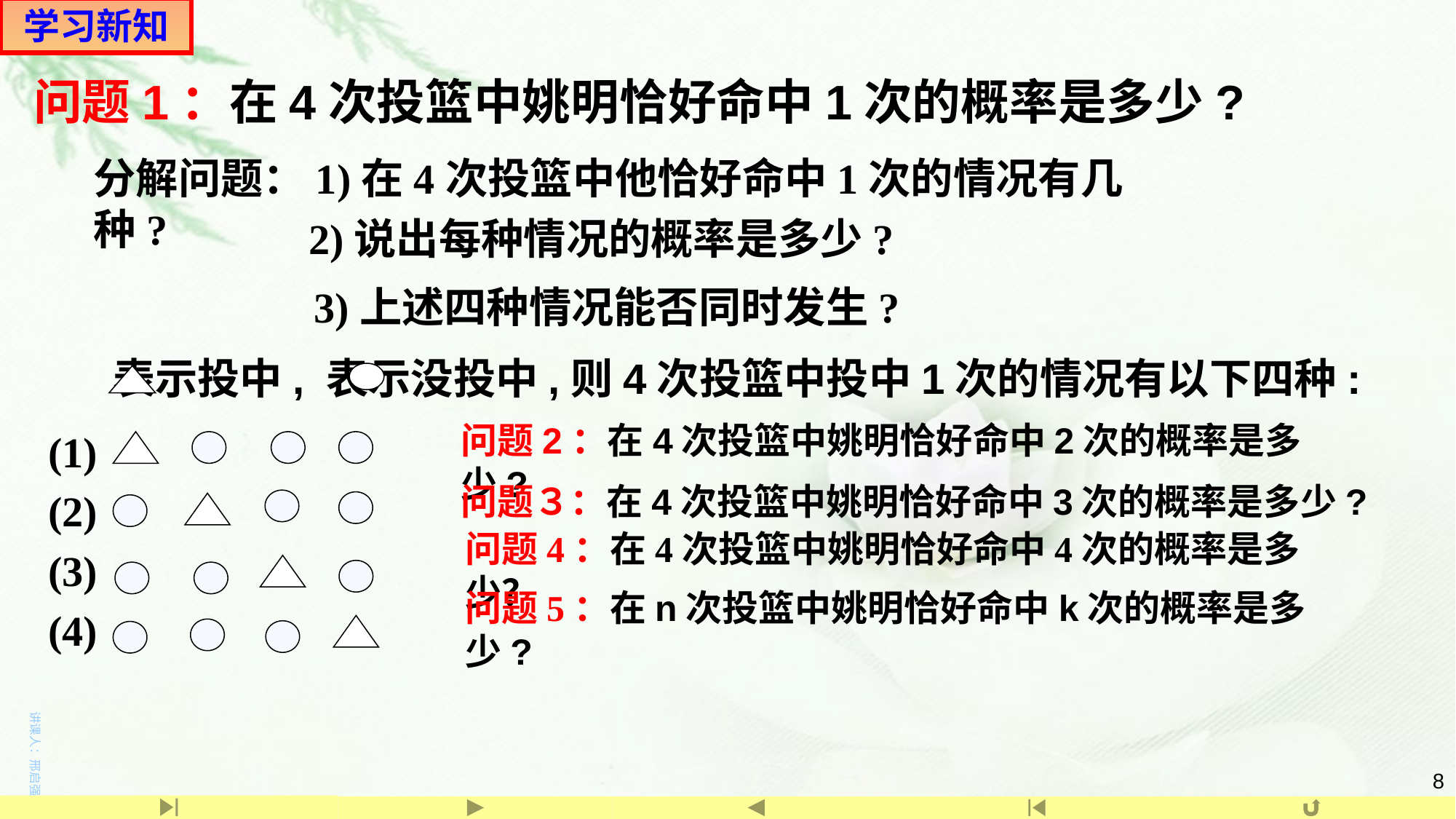

学习新知
问题1：在4次投篮中姚明恰好命中1次的概率是多少?
分解问题：1)在4次投篮中他恰好命中1次的情况有几种?

2)说出每种情况的概率是多少?
 3)上述四种情况能否同时发生?
     表示投中, 表示没投中,则4次投篮中投中1次的情况有以下四种:

问题2：在4次投篮中姚明恰好命中2次的概率是多少?
(1)
(2)
(3)
(4)

问题３：在4次投篮中姚明恰好命中3次的概率是多少?
问题4：在4次投篮中姚明恰好命中4次的概率是多少？
问题5：在n次投篮中姚明恰好命中k次的概率是多少?